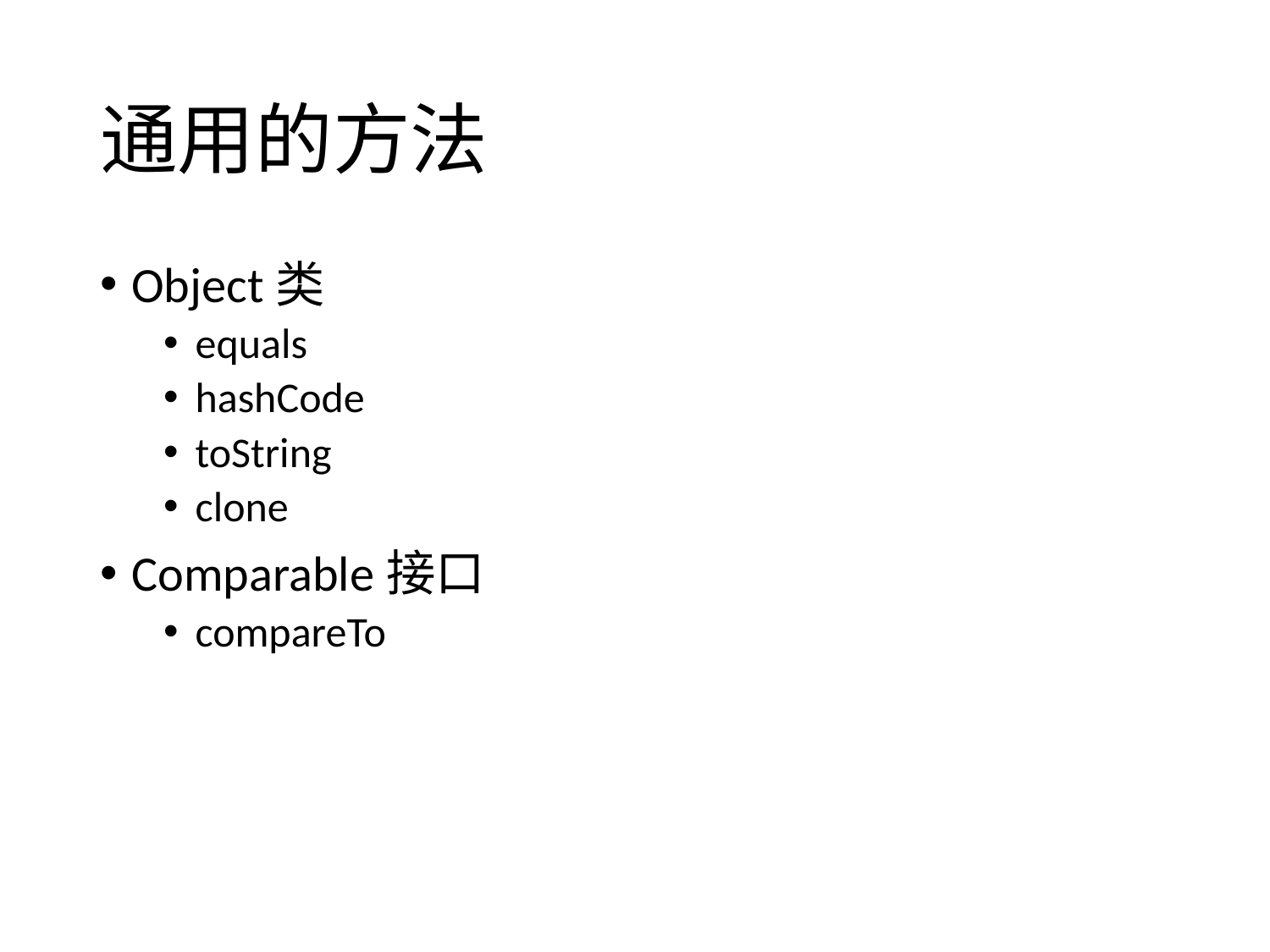

# 通用的方法
Object类
equals
hashCode
toString
clone
Comparable接口
compareTo